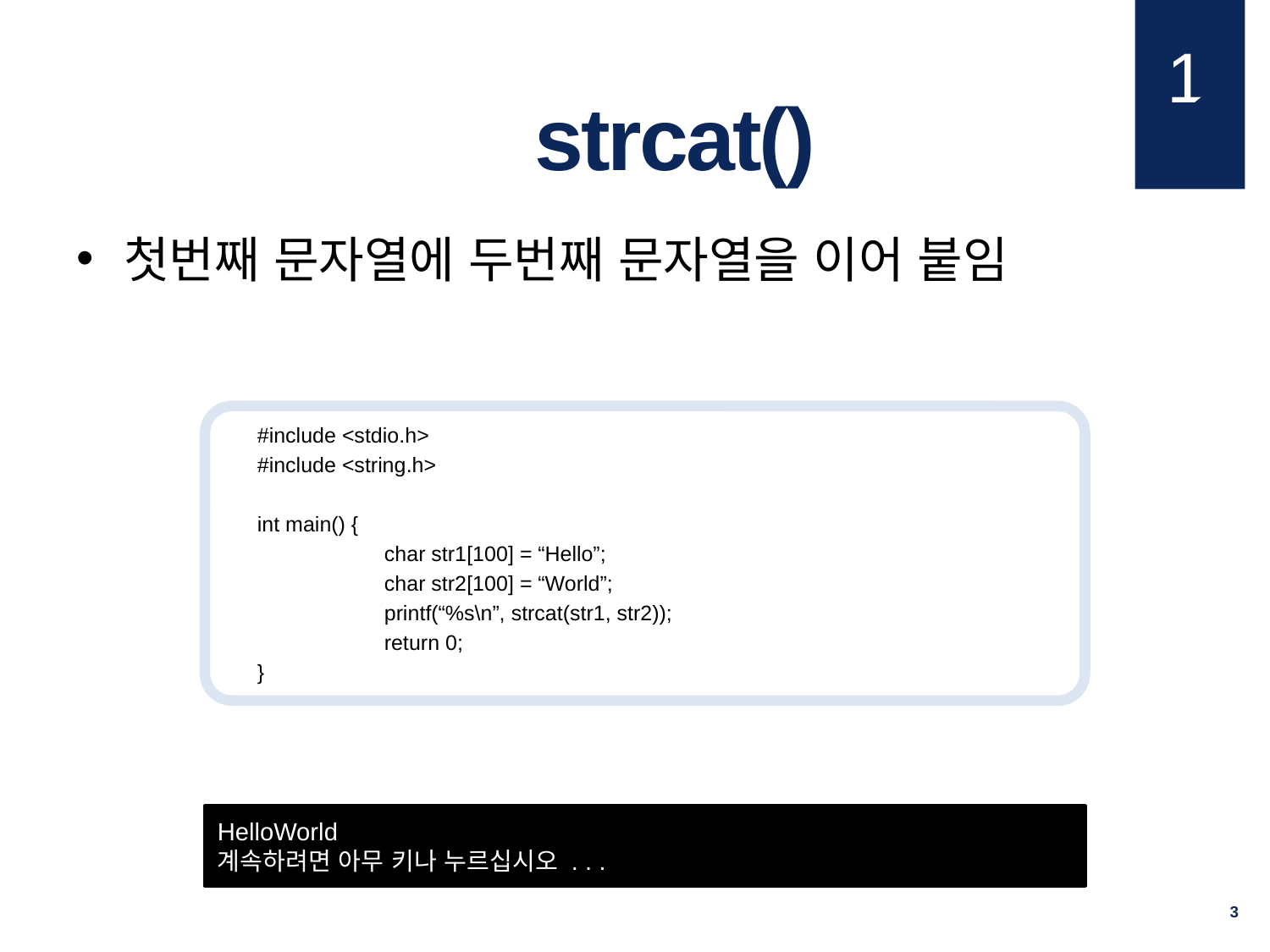

1

strcat()
첫번째 문자열에 두번째 문자열을 이어 붙임

#include <stdio.h>
#include <string.h>

int main() {
	char str1[100] = “Hello”;
	char str2[100] = “World”;
	printf(“%s\n”, strcat(str1, str2));
	return 0;
}
HelloWorld
계속하려면 아무 키나 누르십시오 . . .
3